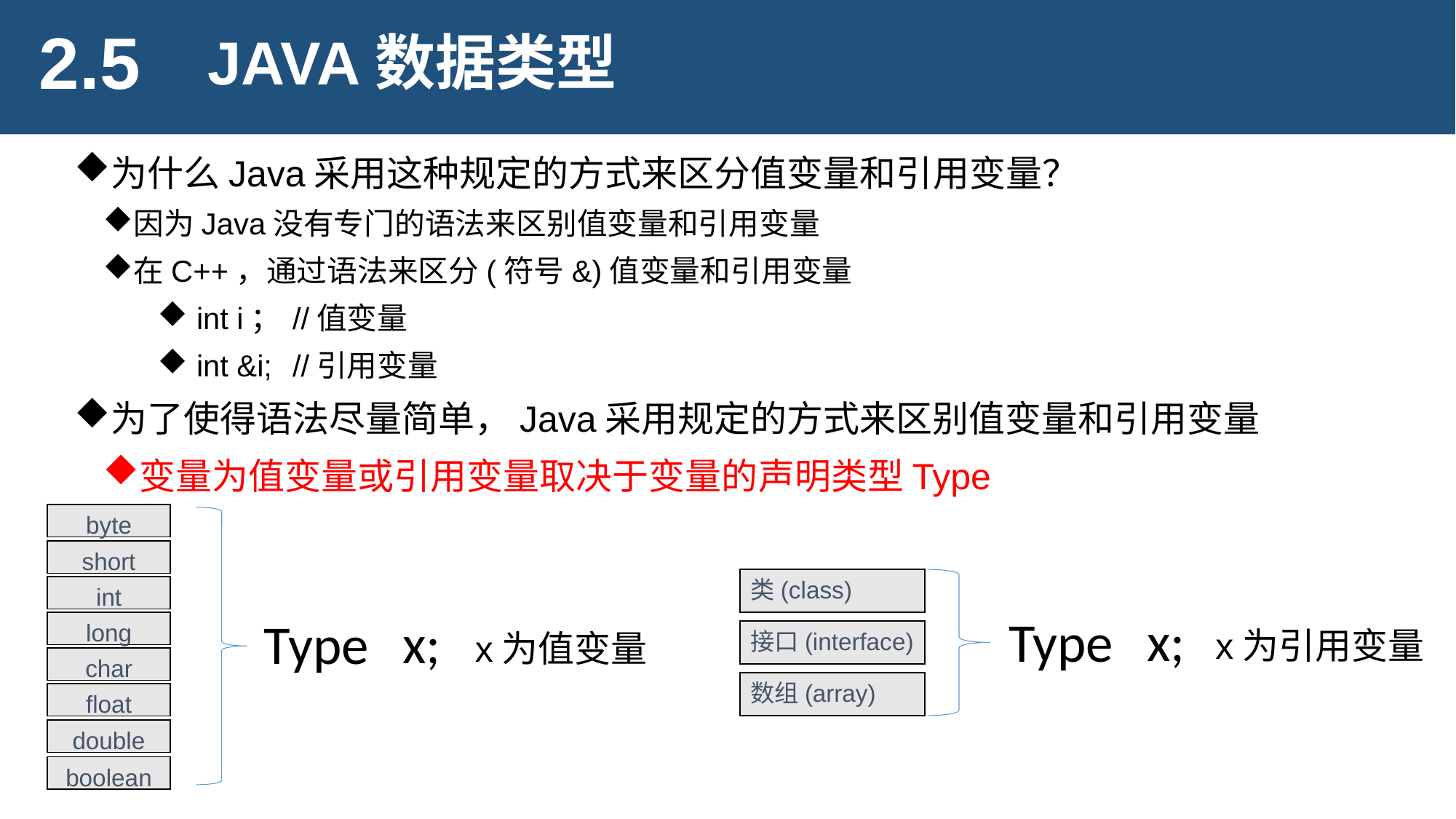

2.5
JAVA数据类型
为什么Java采用这种规定的方式来区分值变量和引用变量？
因为Java没有专门的语法来区别值变量和引用变量
在C++，通过语法来区分(符号&)值变量和引用变量
 int i； 	//值变量
 int &i;	//引用变量
为了使得语法尽量简单，Java采用规定的方式来区别值变量和引用变量
变量为值变量或引用变量取决于变量的声明类型Type
byte

short
int
long
char
float
double
boolean
类(class)

接口(interface)
数组(array)
x;
Type
x;
Type
x为引用变量
x为值变量